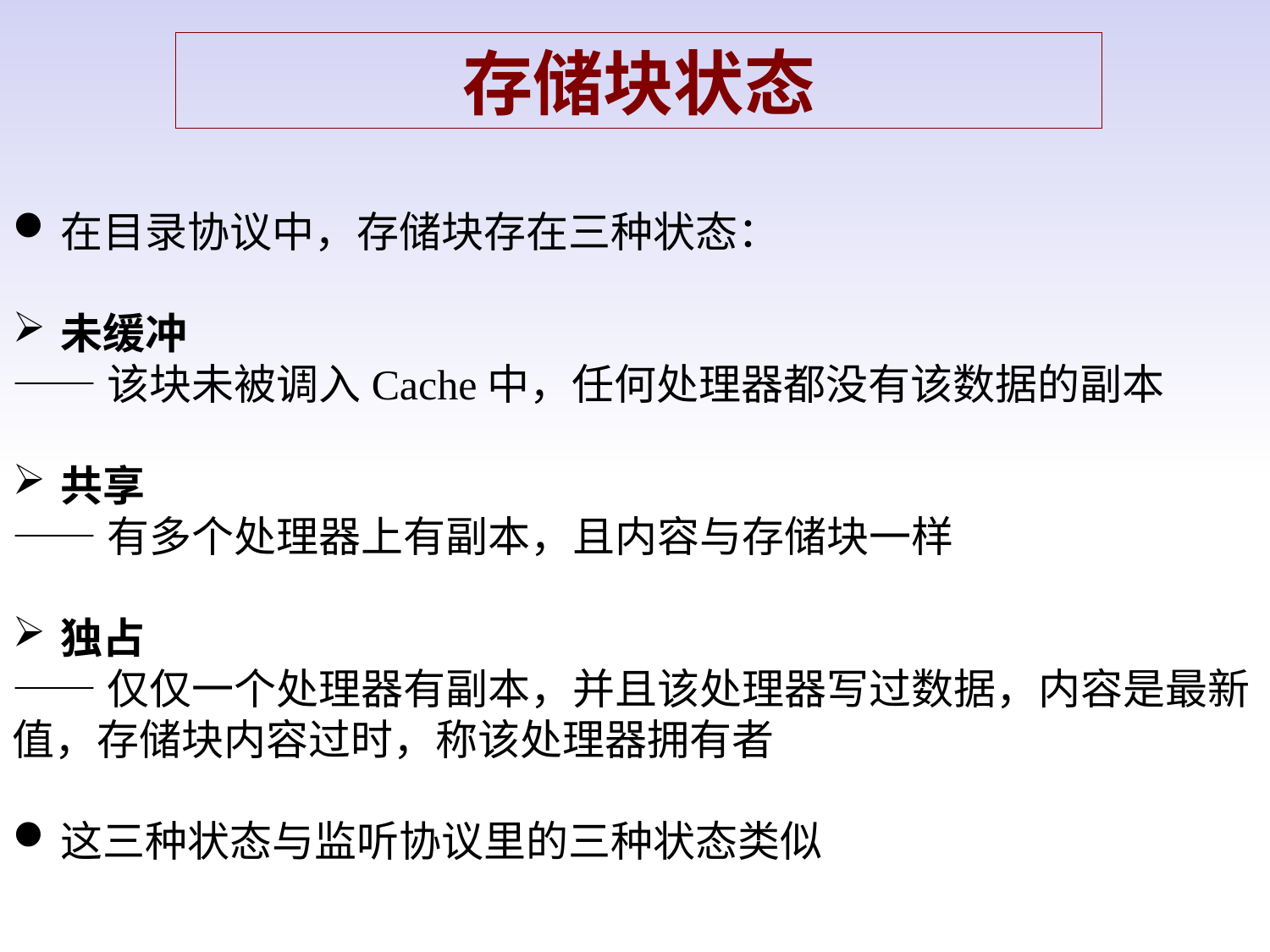

存储块状态
在目录协议中，存储块存在三种状态：

未缓冲
——该块未被调入Cache中，任何处理器都没有该数据的副本

共享
——有多个处理器上有副本，且内容与存储块一样

独占
——仅仅一个处理器有副本，并且该处理器写过数据，内容是最新值，存储块内容过时，称该处理器拥有者

这三种状态与监听协议里的三种状态类似